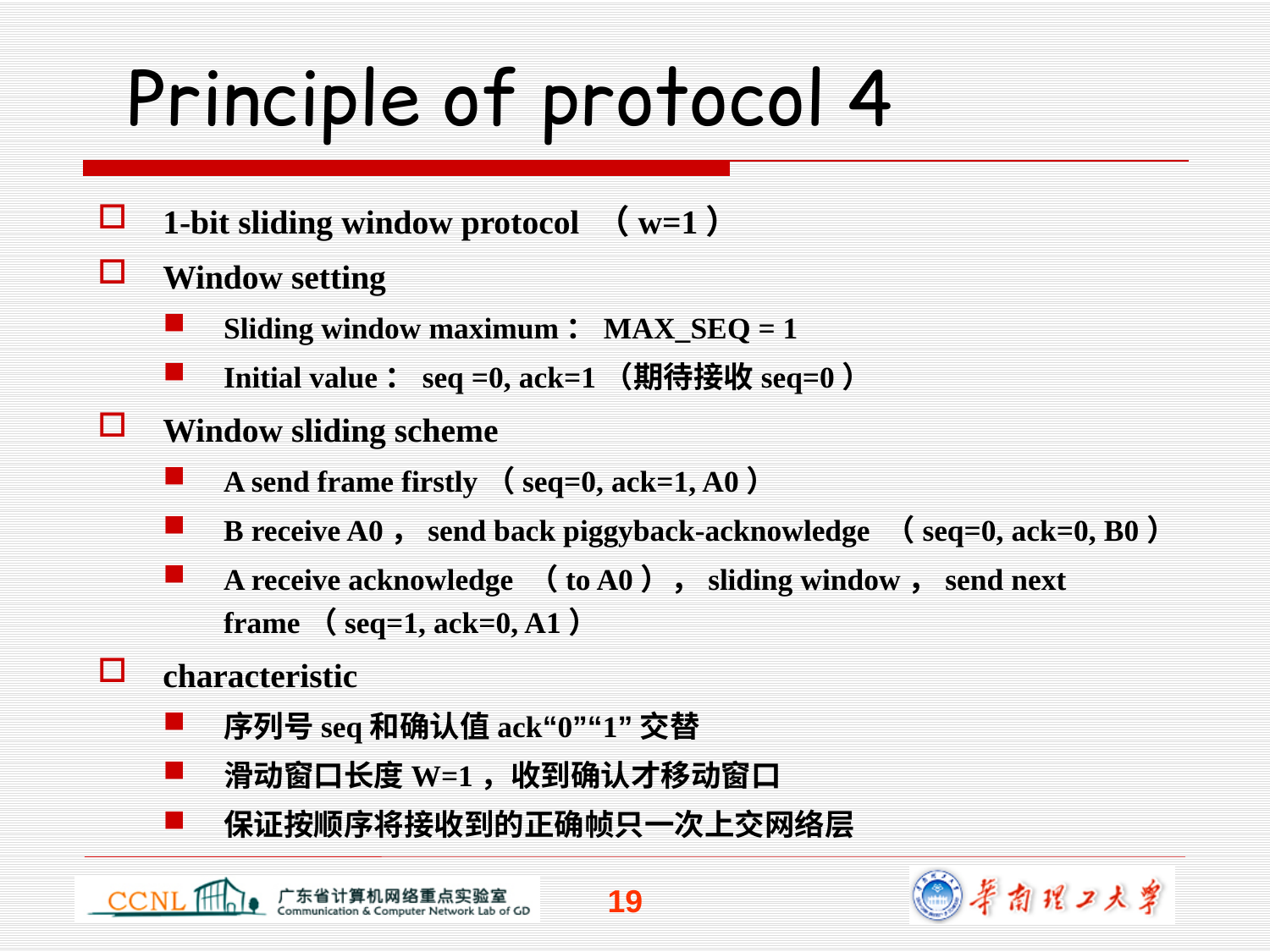

# Principle of protocol 4
1-bit sliding window protocol （w=1）
Window setting
Sliding window maximum：MAX_SEQ = 1
Initial value：seq =0, ack=1（期待接收seq=0）
Window sliding scheme
A send frame firstly（seq=0, ack=1, A0）
B receive A0，send back piggyback-acknowledge （seq=0, ack=0, B0）
A receive acknowledge （to A0），sliding window，send next frame（seq=1, ack=0, A1）
characteristic
序列号seq和确认值ack“0”“1”交替
滑动窗口长度W=1，收到确认才移动窗口
保证按顺序将接收到的正确帧只一次上交网络层